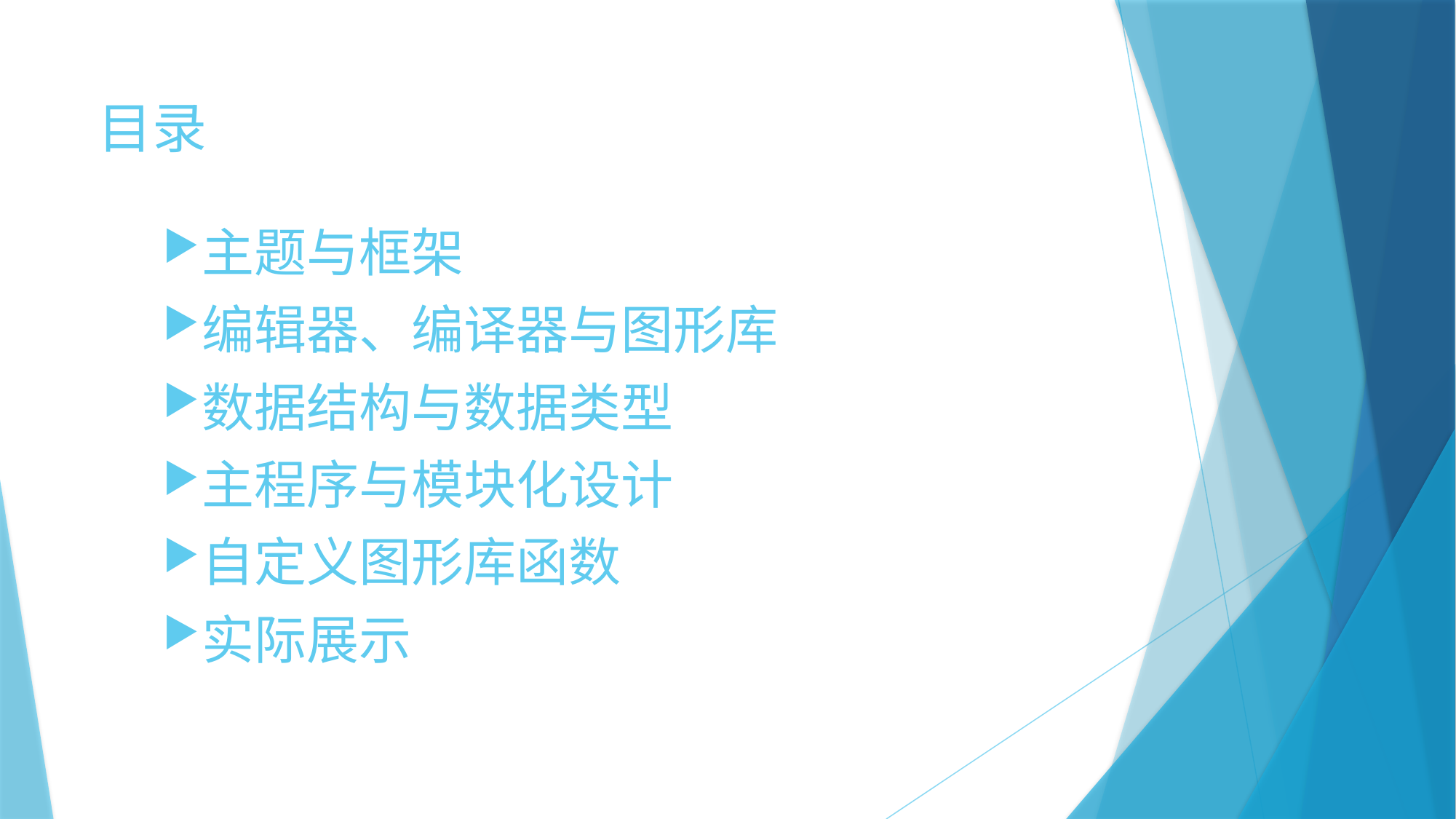

# 目录
主题与框架
编辑器、编译器与图形库
数据结构与数据类型
主程序与模块化设计
自定义图形库函数
实际展示